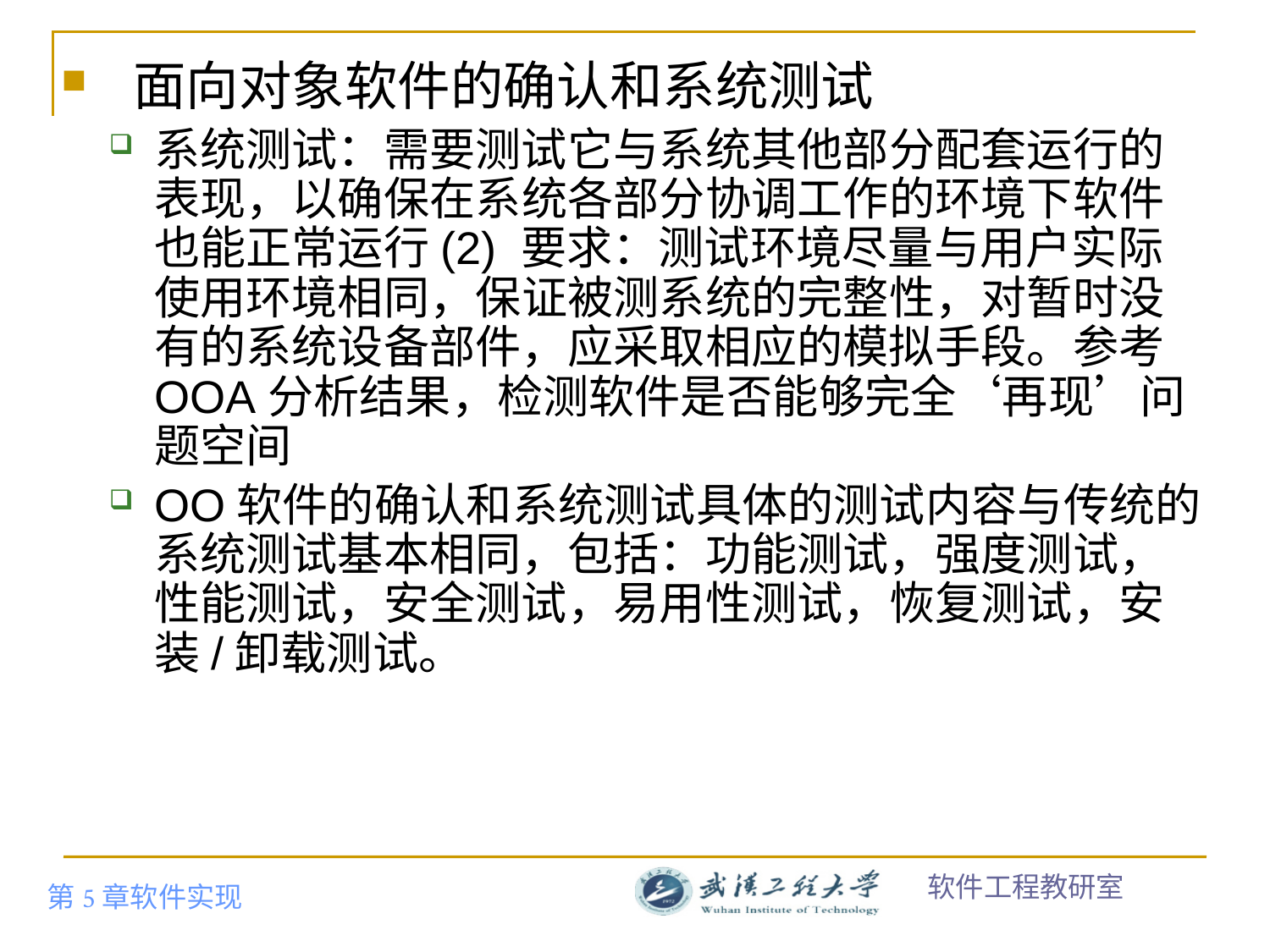

面向对象软件的确认和系统测试
系统测试：需要测试它与系统其他部分配套运行的表现，以确保在系统各部分协调工作的环境下软件也能正常运行(2) 要求：测试环境尽量与用户实际使用环境相同，保证被测系统的完整性，对暂时没有的系统设备部件，应采取相应的模拟手段。参考OOA分析结果，检测软件是否能够完全‘再现’问题空间
OO软件的确认和系统测试具体的测试内容与传统的系统测试基本相同，包括：功能测试，强度测试，性能测试，安全测试，易用性测试，恢复测试，安装/卸载测试。